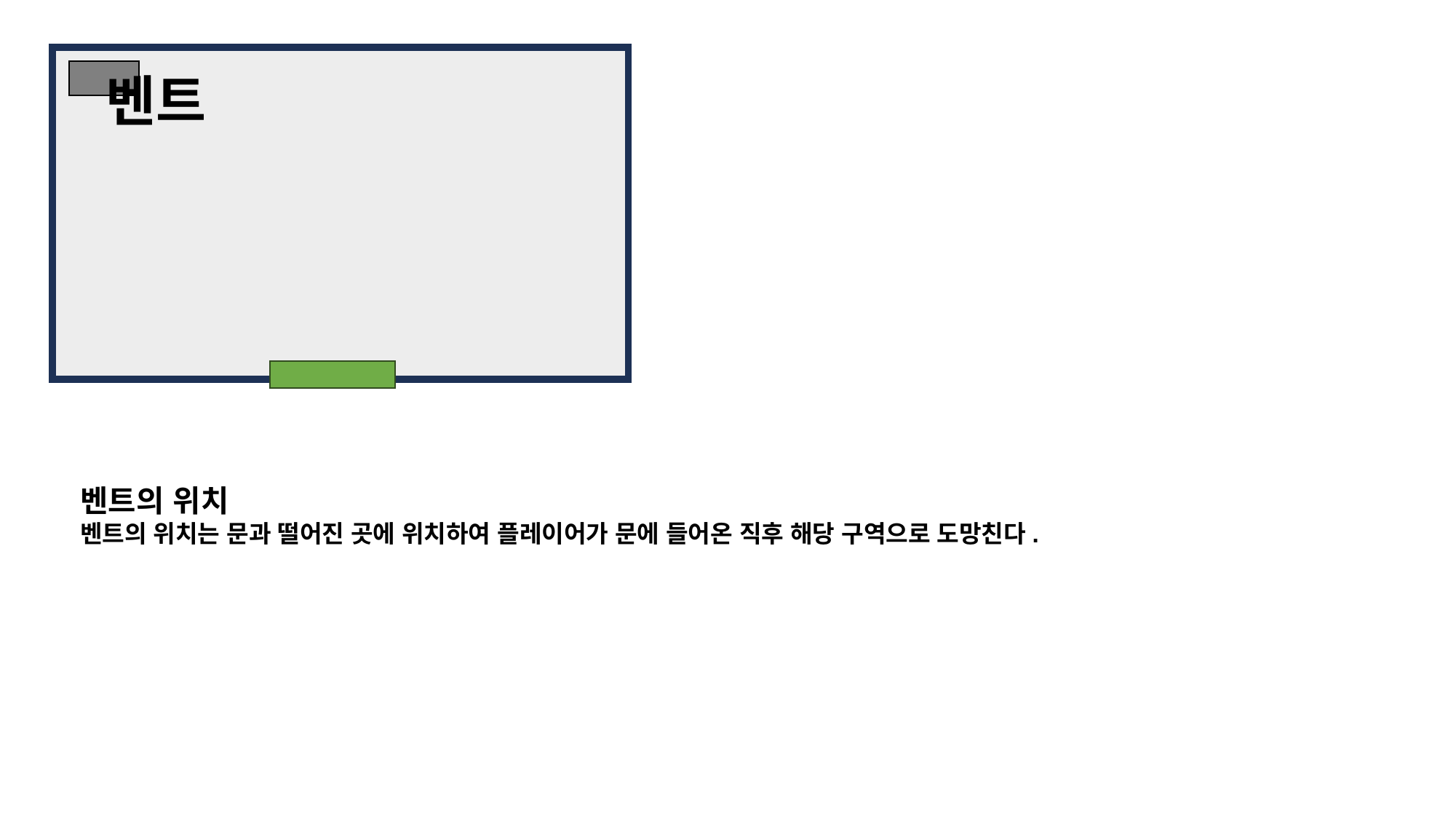

벤트

벤트의 위치
벤트의 위치는 문과 떨어진 곳에 위치하여 플레이어가 문에 들어온 직후 해당 구역으로 도망친다.